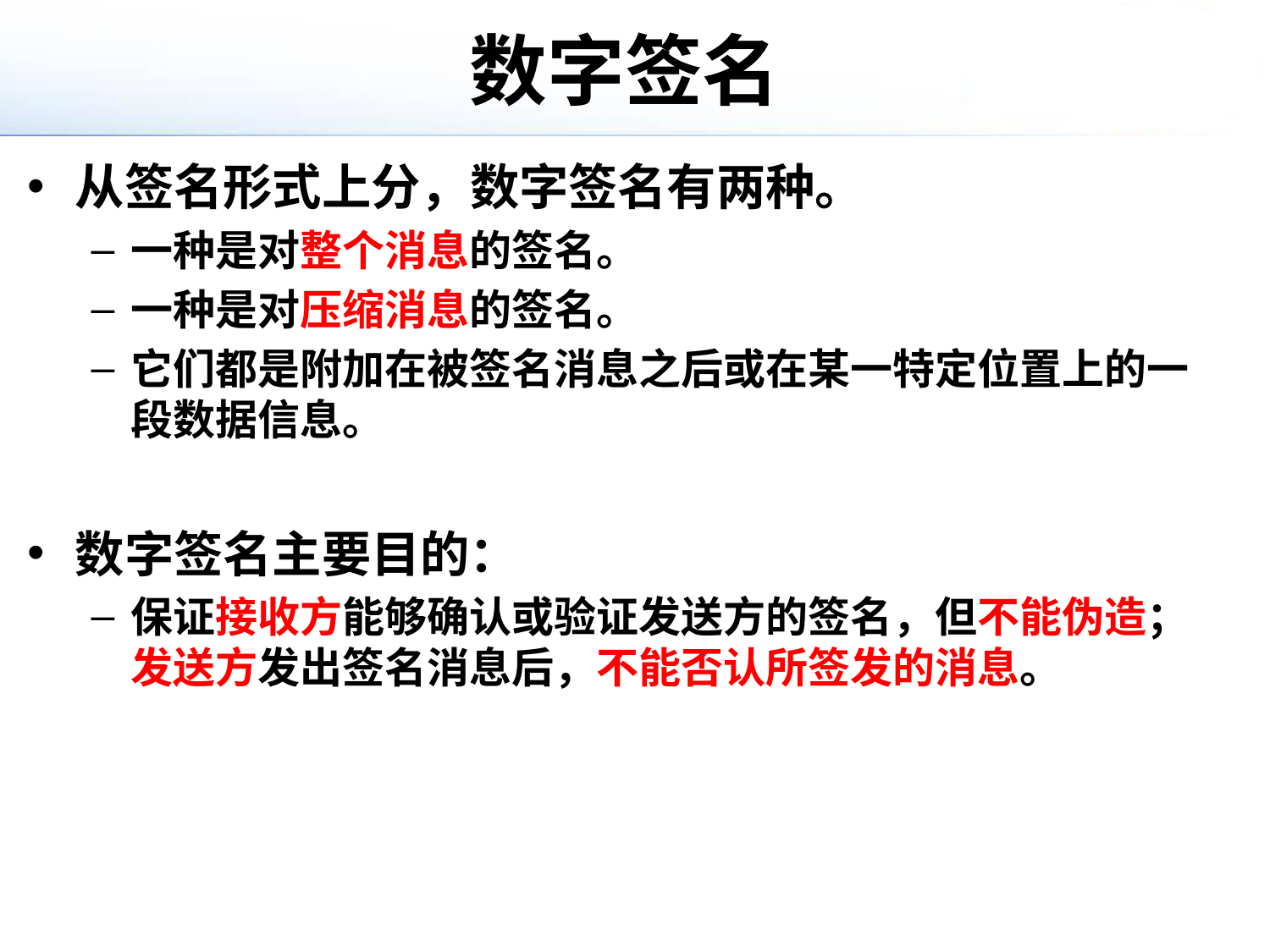

# 数字签名
从签名形式上分，数字签名有两种。
一种是对整个消息的签名。
一种是对压缩消息的签名。
它们都是附加在被签名消息之后或在某一特定位置上的一段数据信息。

数字签名主要目的：
保证接收方能够确认或验证发送方的签名，但不能伪造；发送方发出签名消息后，不能否认所签发的消息。